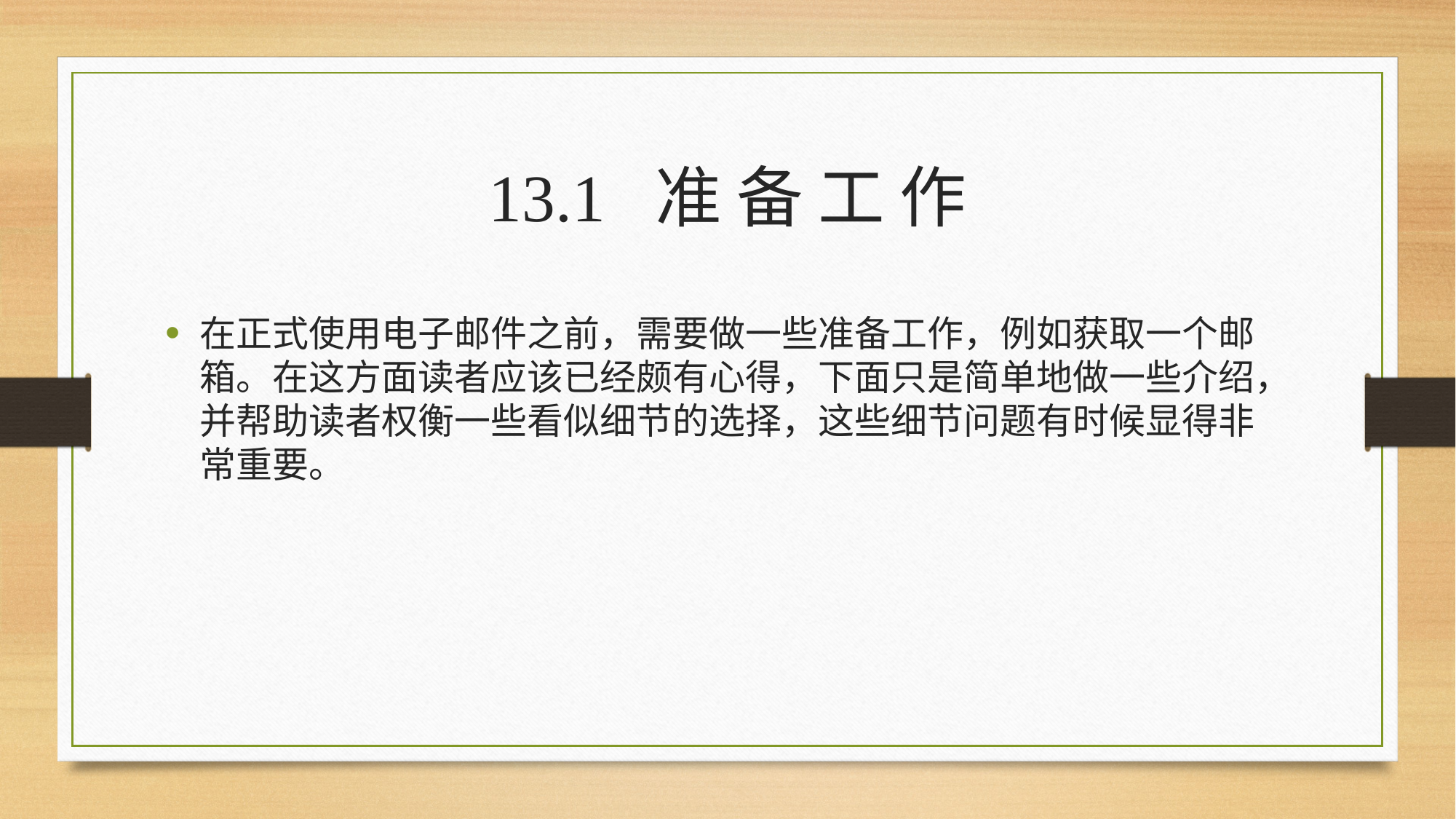

13.1  准 备 工 作
在正式使用电子邮件之前，需要做一些准备工作，例如获取一个邮箱。在这方面读者应该已经颇有心得，下面只是简单地做一些介绍，并帮助读者权衡一些看似细节的选择，这些细节问题有时候显得非常重要。